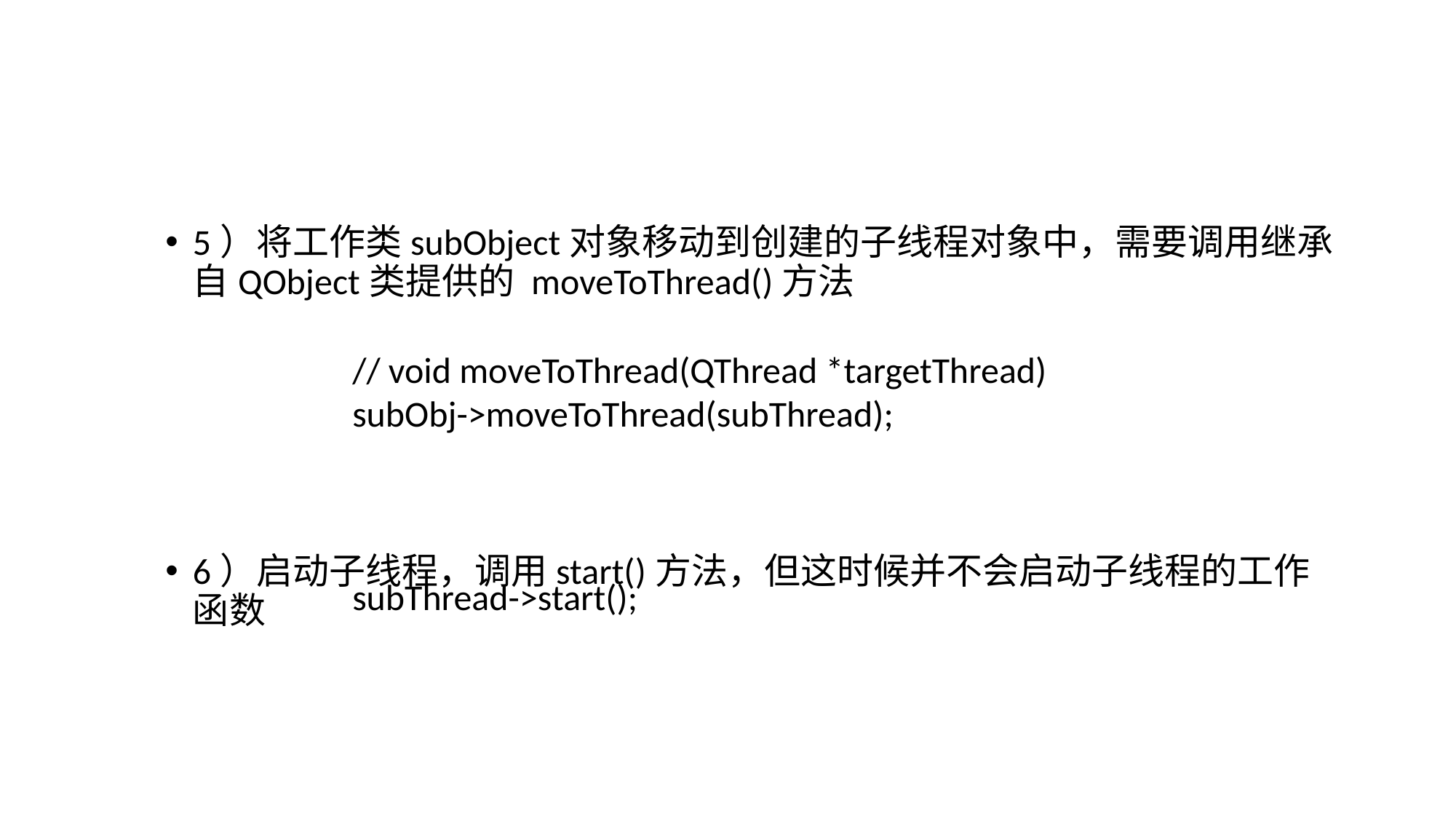

#
5）将工作类subObject对象移动到创建的子线程对象中，需要调用继承自QObject类提供的 moveToThread()方法

6）启动子线程，调用start()方法，但这时候并不会启动子线程的工作函数
// void moveToThread(QThread *targetThread)
subObj->moveToThread(subThread);
subThread->start();